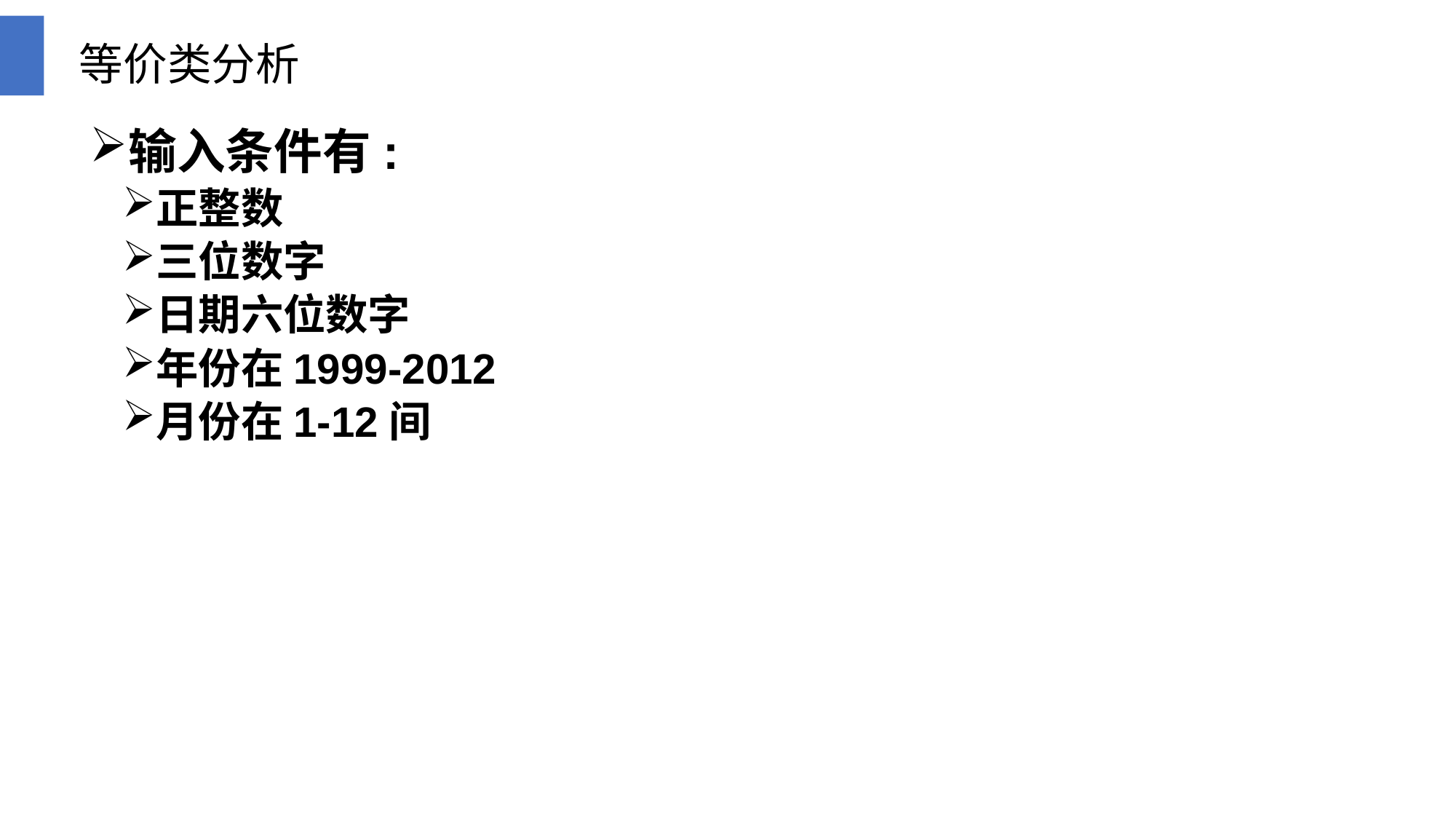

# 等价类分析
输入条件有:
正整数
三位数字
日期六位数字
年份在1999-2012
月份在1-12间